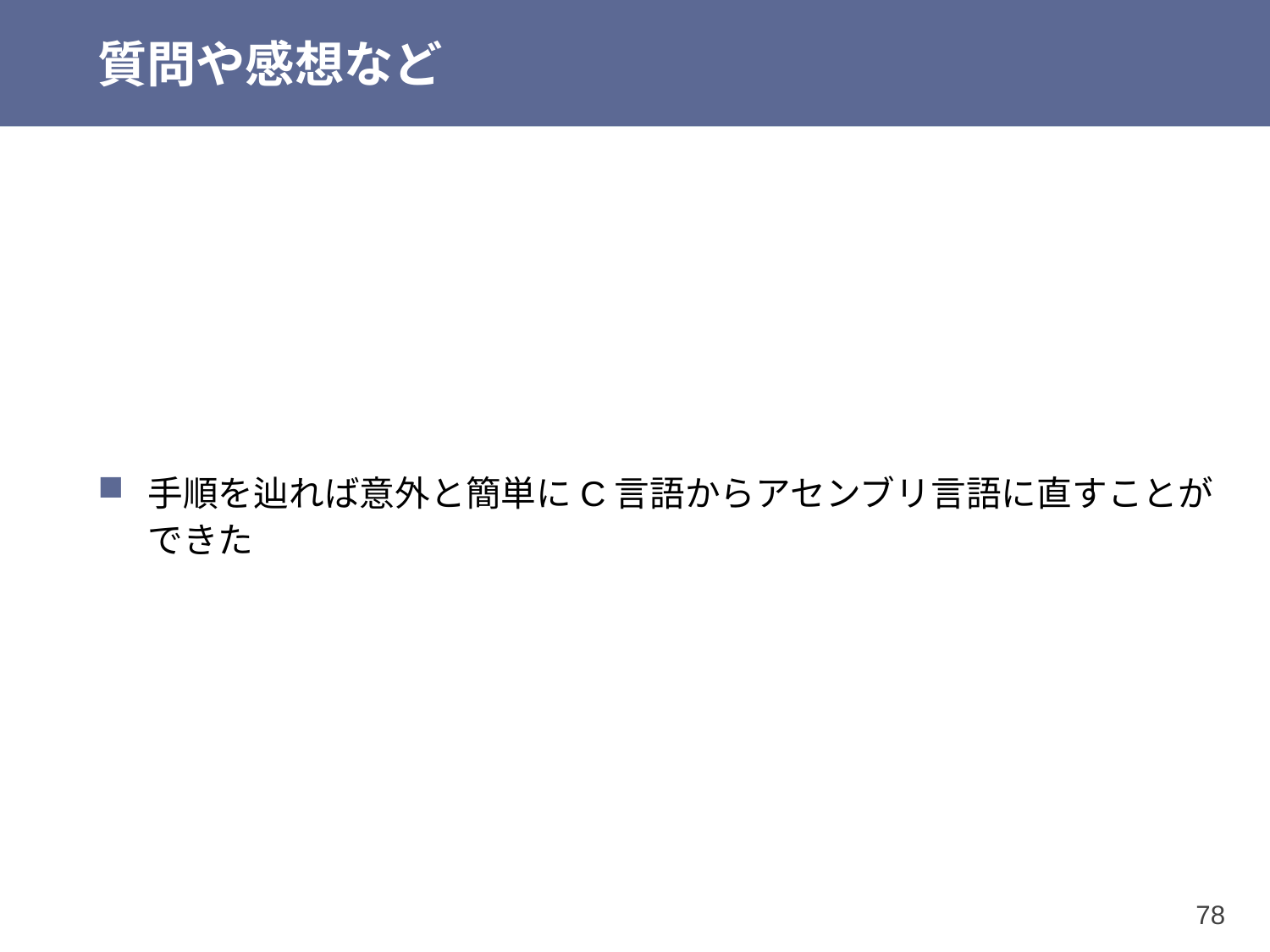

# 質問や感想など
手順を辿れば意外と簡単にC言語からアセンブリ言語に直すことができた